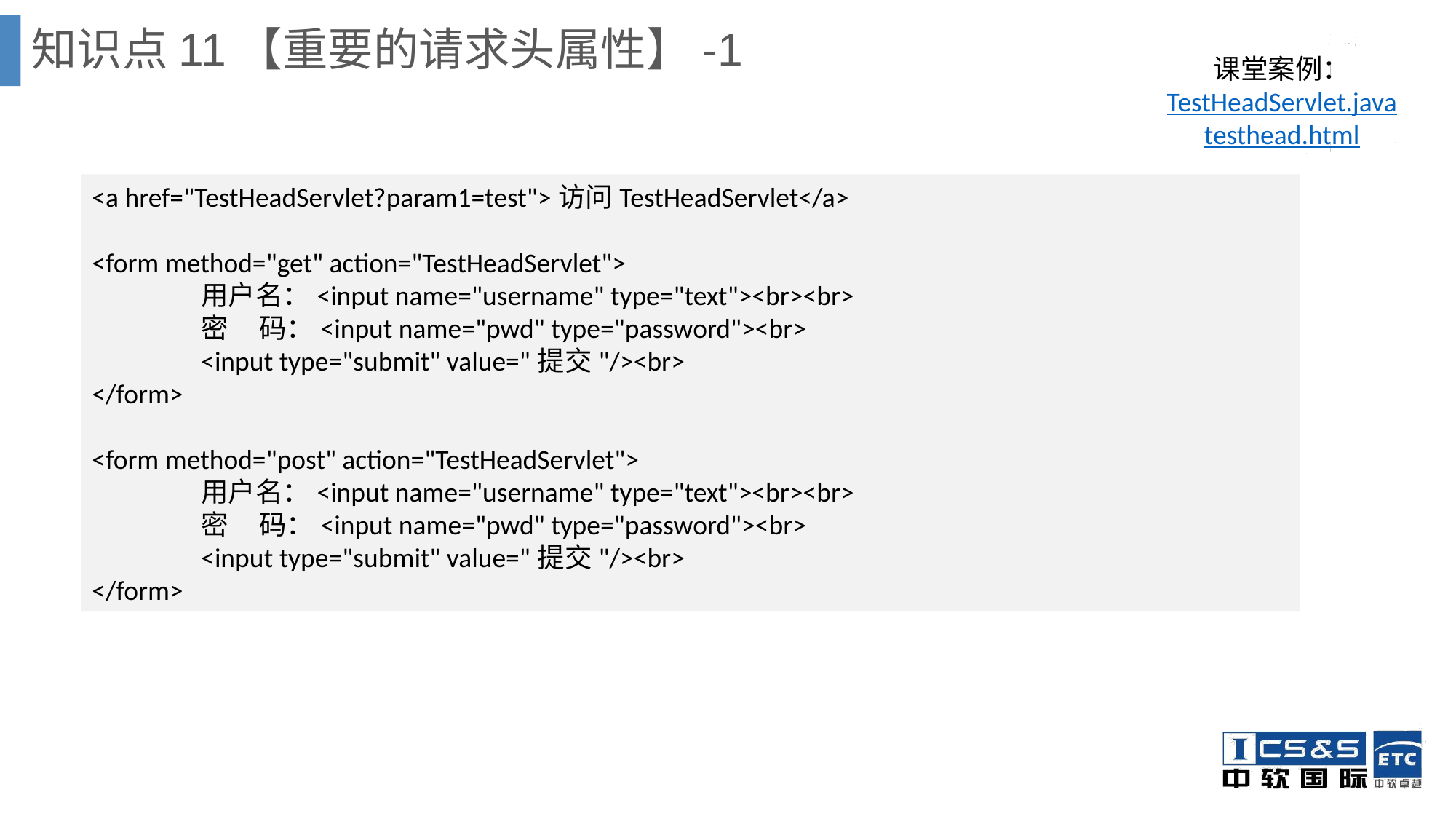

知识点11【重要的请求头属性】-1
课堂案例：
TestHeadServlet.java
testhead.html
<a href="TestHeadServlet?param1=test">访问TestHeadServlet</a>

<form method="get" action="TestHeadServlet">
	用户名：<input name="username" type="text"><br><br>
	密     码：<input name="pwd" type="password"><br>
	<input type="submit" value="提交"/><br>
</form>

<form method="post" action="TestHeadServlet">
	用户名：<input name="username" type="text"><br><br>
	密     码：<input name="pwd" type="password"><br>
	<input type="submit" value="提交"/><br>
</form>